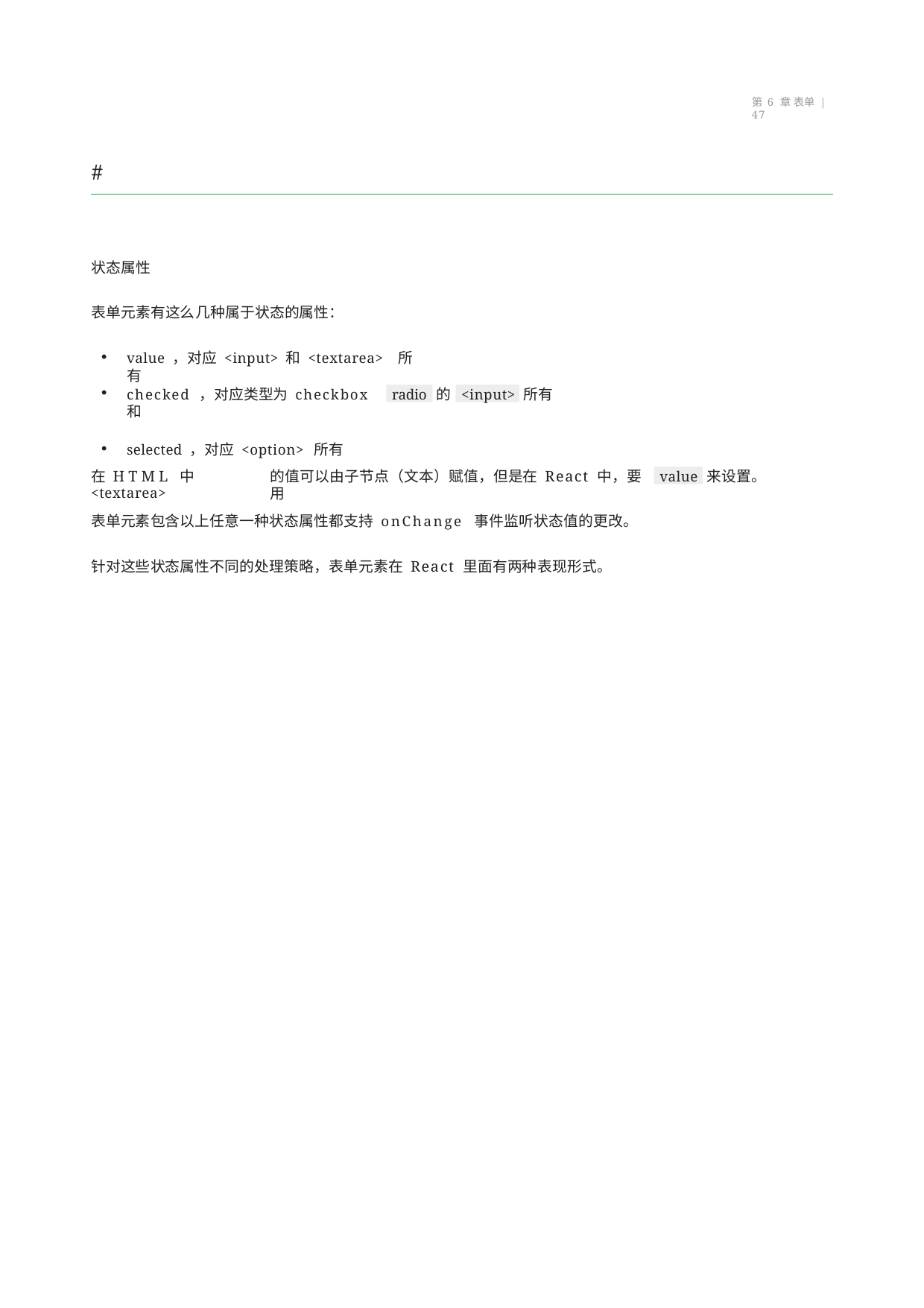

第 6 章 表单 | 47
#

状态属性

表单元素有这么几种属于状态的属性：

value ，对应 <input> 和 <textarea> 所有
radio
<input>
checked ，对应类型为 checkbox 和

selected ，对应 <option> 所有
的
所有
value
在 HTML 中 <textarea>
的值可以由子节点（文本）赋值，但是在 React 中，要用
来设置。
表单元素包含以上任意一种状态属性都支持 onChange 事件监听状态值的更改。

针对这些状态属性不同的处理策略，表单元素在 React 里面有两种表现形式。